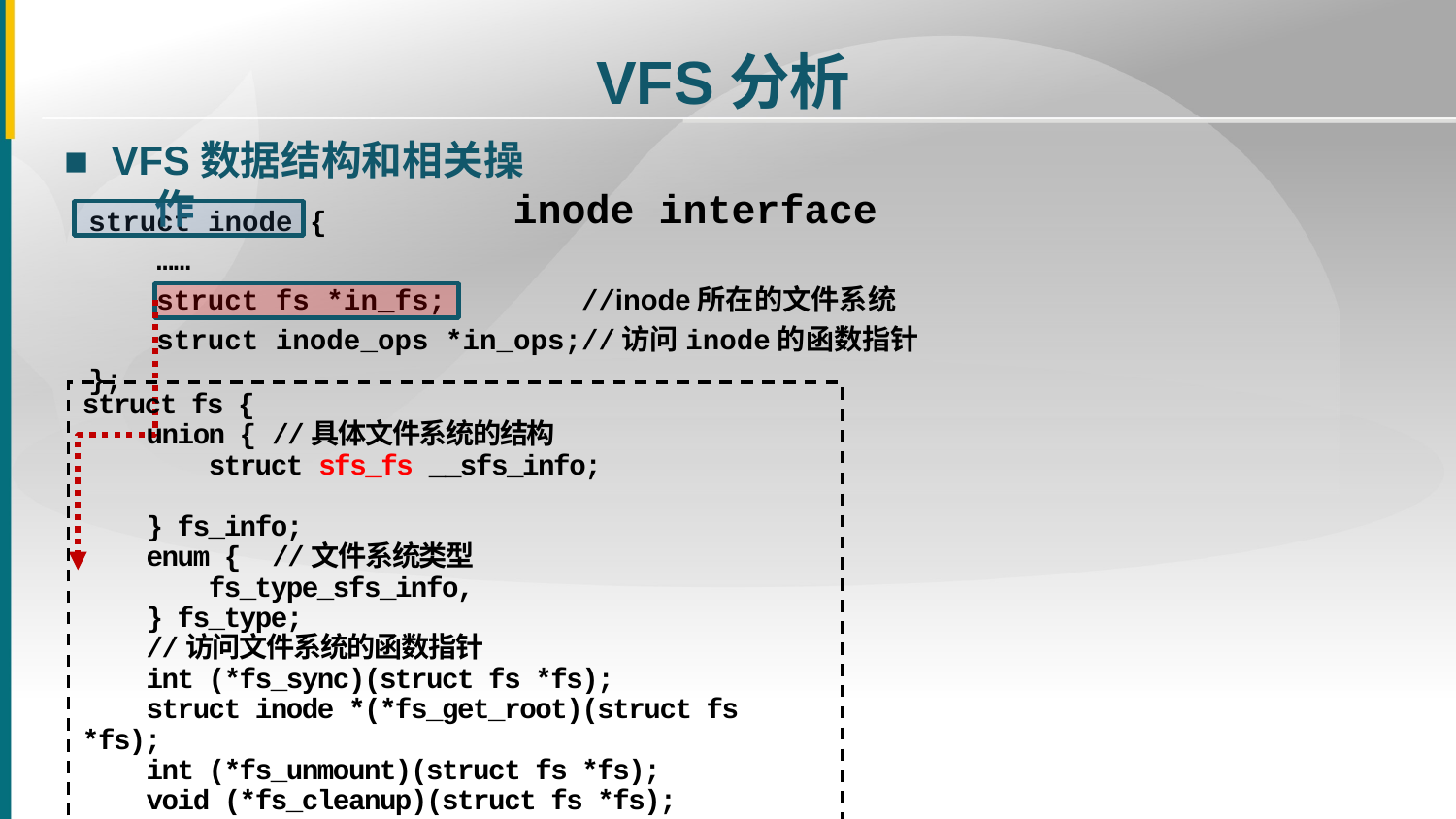

VFS分析
■
VFS数据结构和相关操作
inode interface
struct inode {
    ……
    struct fs *in_fs;        //inode所在的文件系统
    struct inode_ops *in_ops;//访问inode的函数指针
};

struct fs {
    union { //具体文件系统的结构
        struct sfs_fs __sfs_info;
    } fs_info;
    enum {  //文件系统类型
        fs_type_sfs_info,
    } fs_type;
    //访问文件系统的函数指针
    int (*fs_sync)(struct fs *fs);
    struct inode *(*fs_get_root)(struct fs *fs);
    int (*fs_unmount)(struct fs *fs);
    void (*fs_cleanup)(struct fs *fs);
};